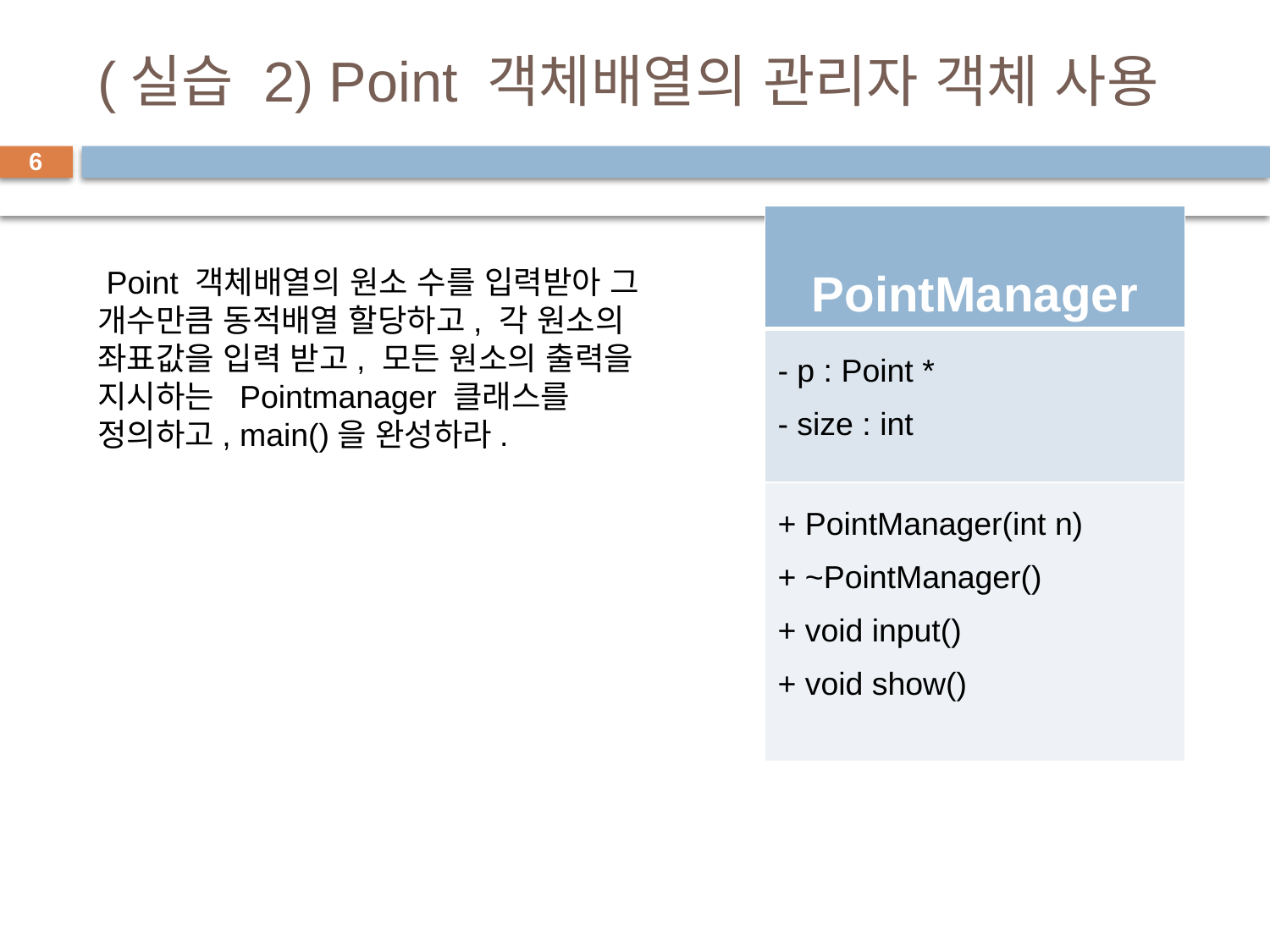

# (실습 2) Point 객체배열의 관리자 객체 사용
6
| PointManager |
| --- |
| - p : Point \* - size : int |
| + PointManager(int n) + ~PointManager() + void input() + void show() |
 Point 객체배열의 원소 수를 입력받아 그 개수만큼 동적배열 할당하고, 각 원소의 좌표값을 입력 받고, 모든 원소의 출력을 지시하는  Pointmanager 클래스를 정의하고, main()을 완성하라.